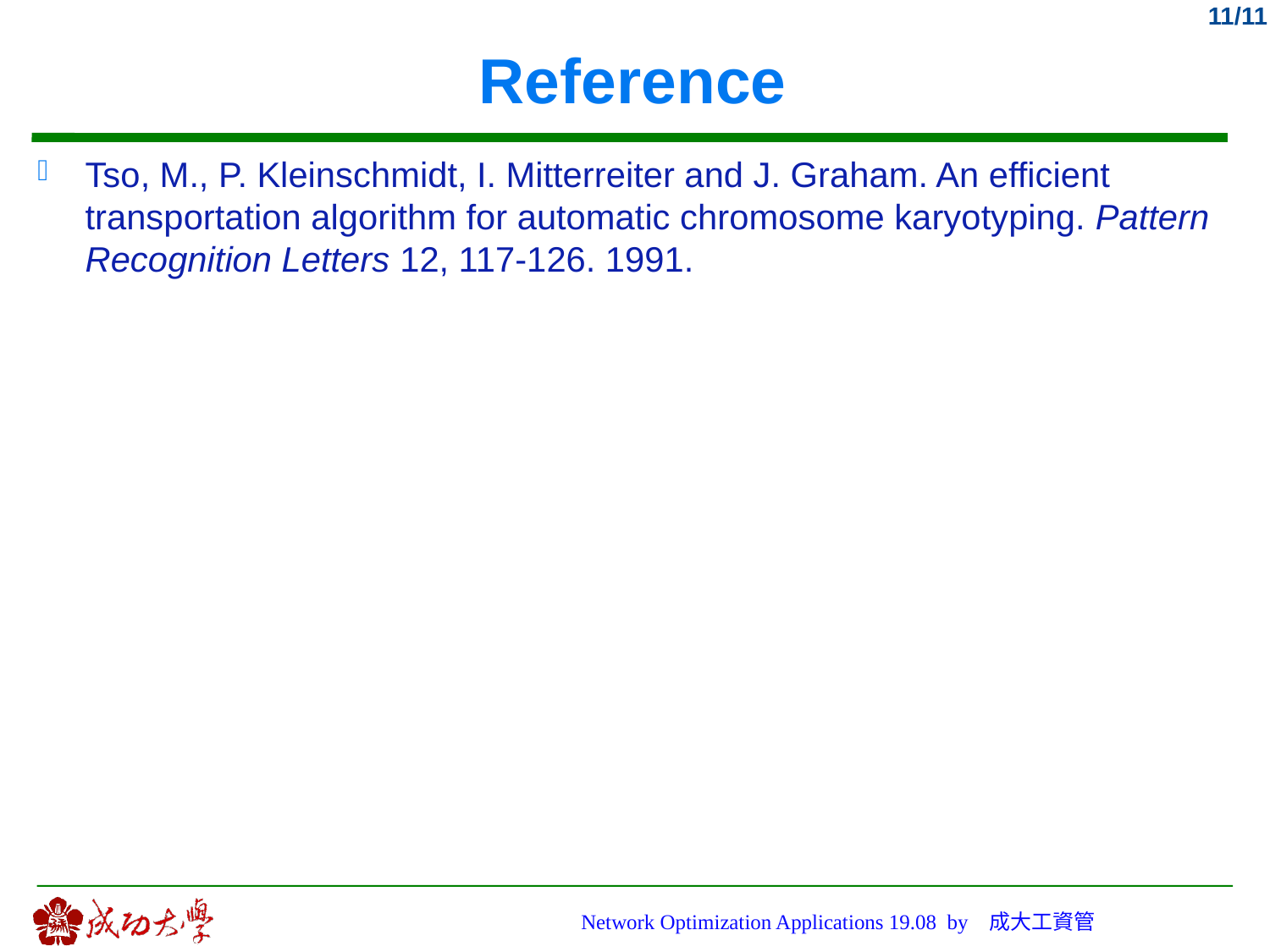

# Reference
Tso, M., P. Kleinschmidt, I. Mitterreiter and J. Graham. An efficient transportation algorithm for automatic chromosome karyotyping. Pattern Recognition Letters 12, 117-126. 1991.

Network Optimization Applications 19.08  by   成大工資管